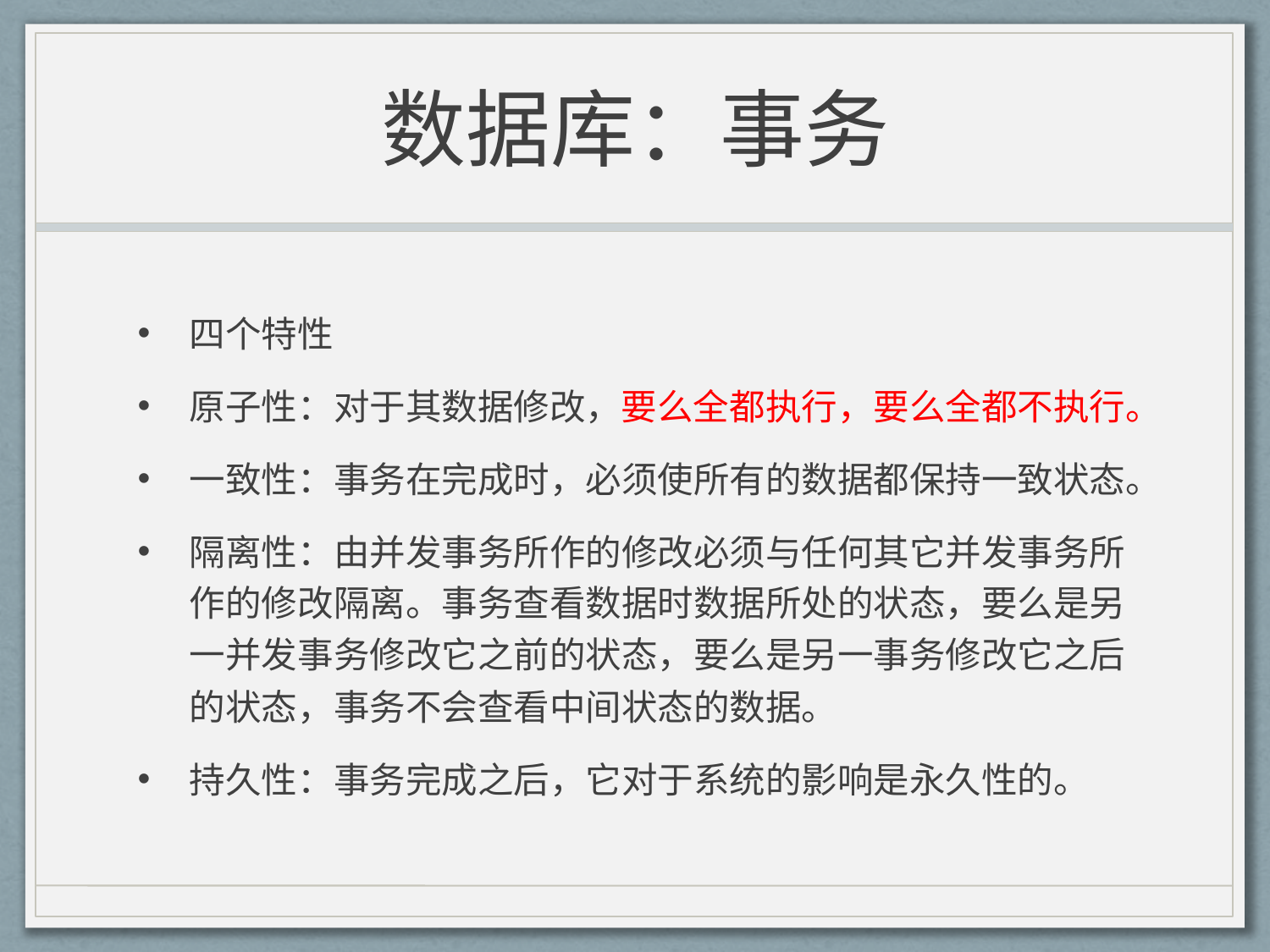

# 数据库：事务
四个特性
原子性：对于其数据修改，要么全都执行，要么全都不执行。
一致性：事务在完成时，必须使所有的数据都保持一致状态。
隔离性：由并发事务所作的修改必须与任何其它并发事务所作的修改隔离。事务查看数据时数据所处的状态，要么是另一并发事务修改它之前的状态，要么是另一事务修改它之后的状态，事务不会查看中间状态的数据。
持久性：事务完成之后，它对于系统的影响是永久性的。